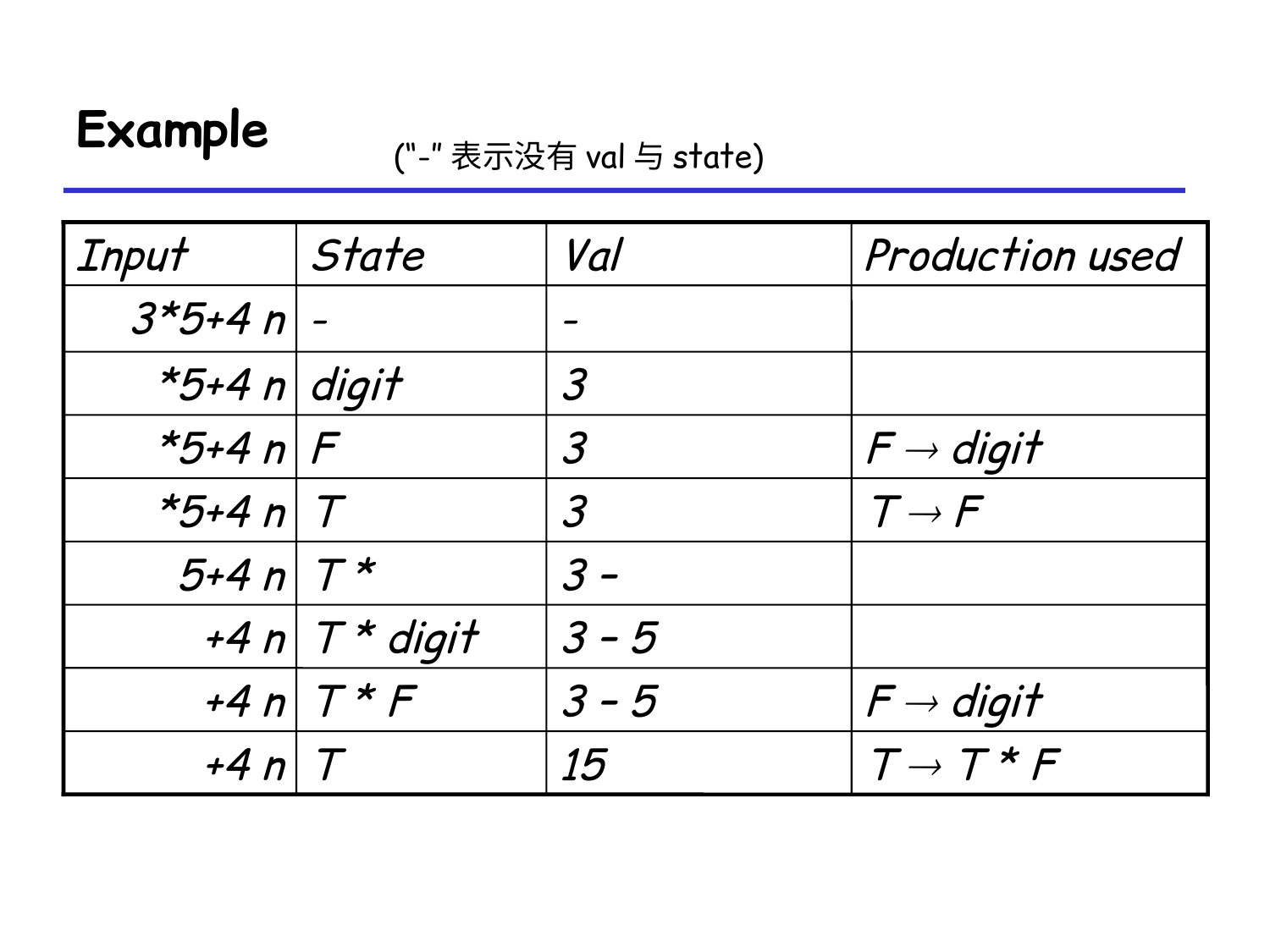

# Example
(“-”表示没有val与state)
Input

State

Val

Production used

3*5+4 n

-
-

*5+4 n

digit
3

*5+4 n

F
3
F → digit
*5+4 n

T
3
T → F
5+4 n

T *
3 –

+4 n

T * digit
3 – 5

+4 n

T * F
3 – 5
F → digit
+4 n

T
15
T → T * F

46